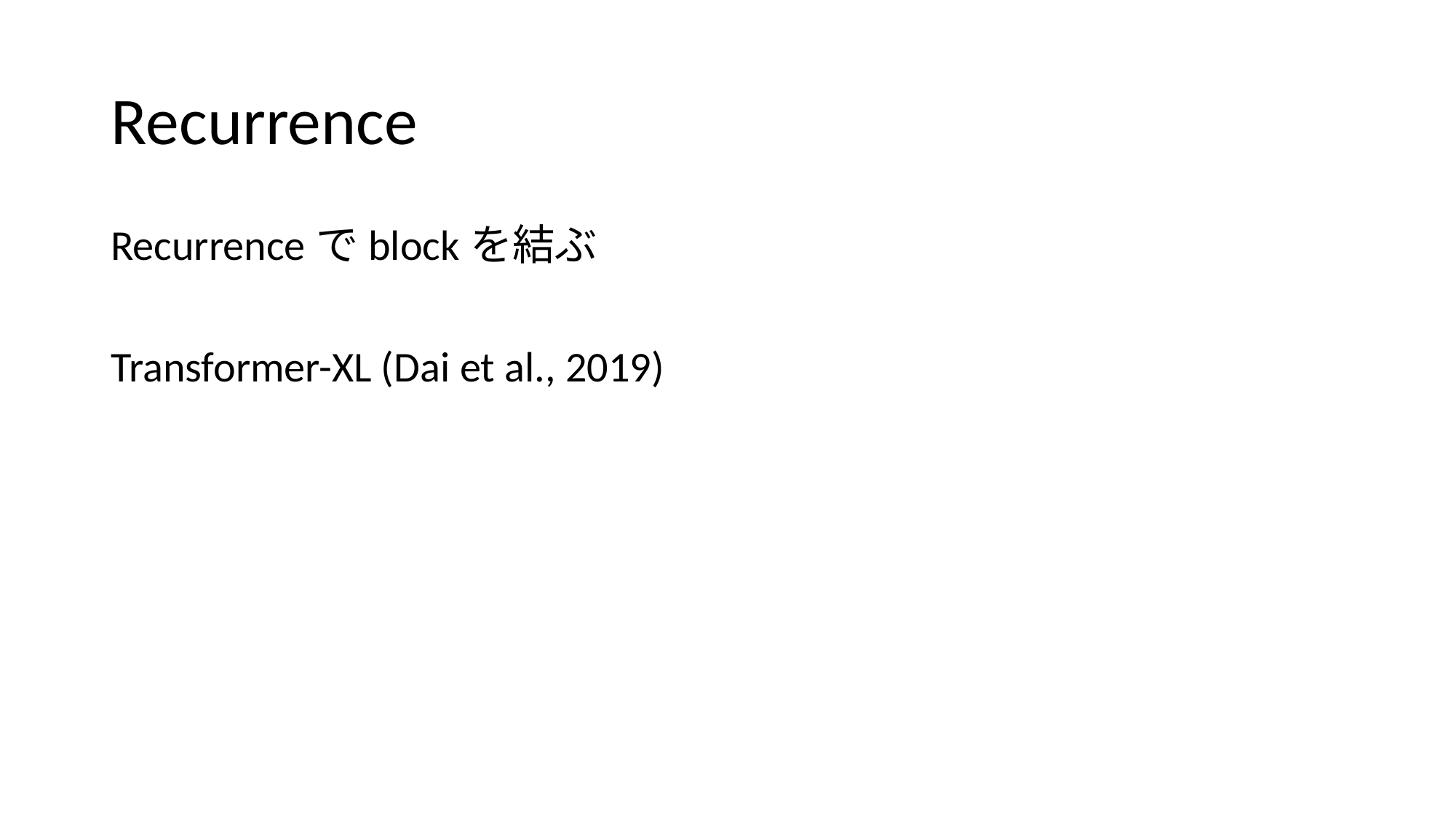

# Recurrence
Recurrenceでblockを結ぶ

Transformer-XL (Dai et al., 2019)